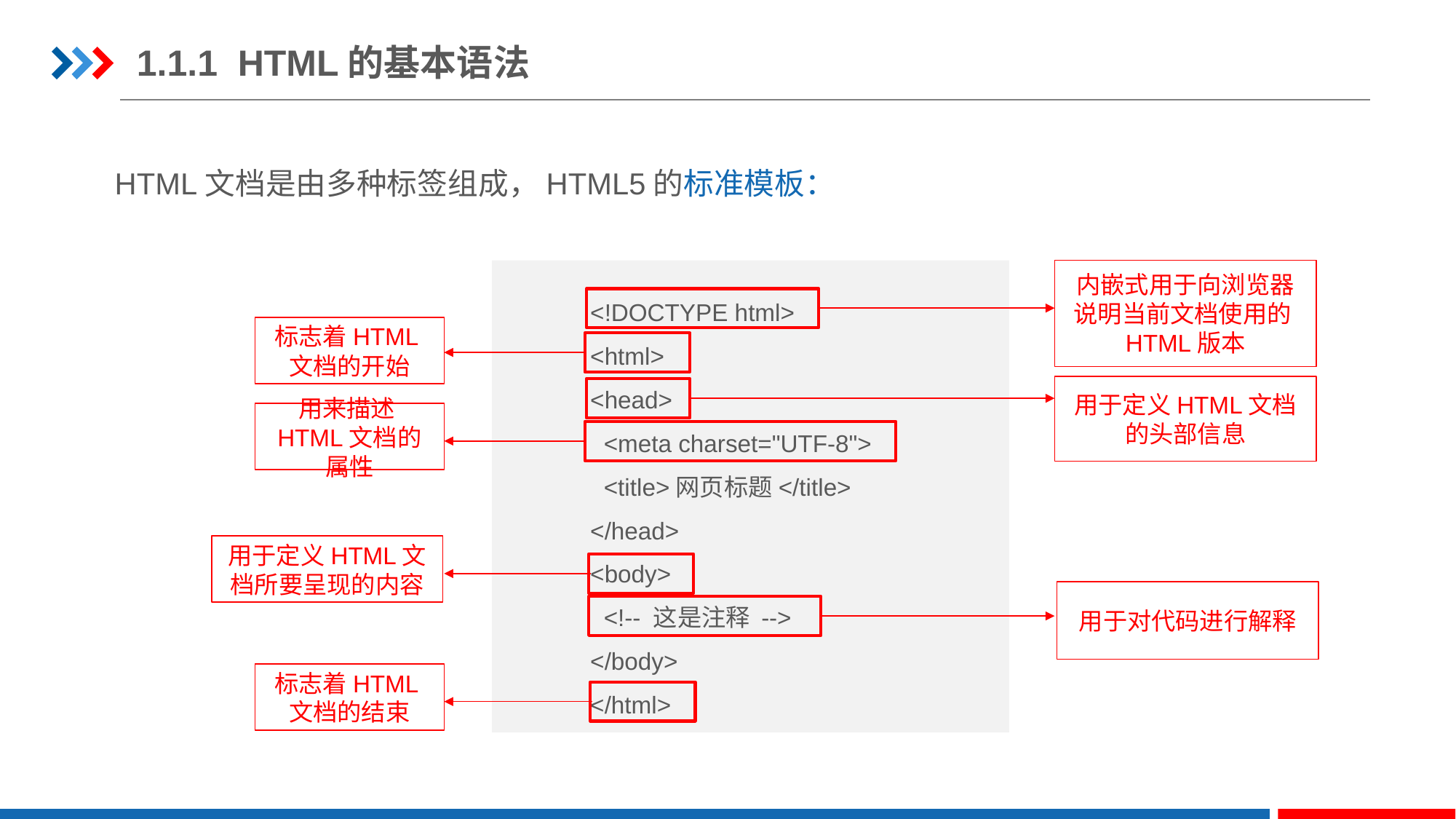

1.1.1  HTML的基本语法
HTML文档是由多种标签组成，HTML5的标准模板：

内嵌式用于向浏览器说明当前文档使用的HTML版本
<!DOCTYPE html>
<html>
<head>
  <meta charset="UTF-8">
  <title>网页标题</title>
</head>
<body>
  <!-- 这是注释 -->
</body>
</html>

标志着HTML文档的开始

用于定义HTML文档的头部信息

用来描述HTML文档的属性

用于定义HTML文档所要呈现的内容

用于对代码进行解释

标志着HTML文档的结束